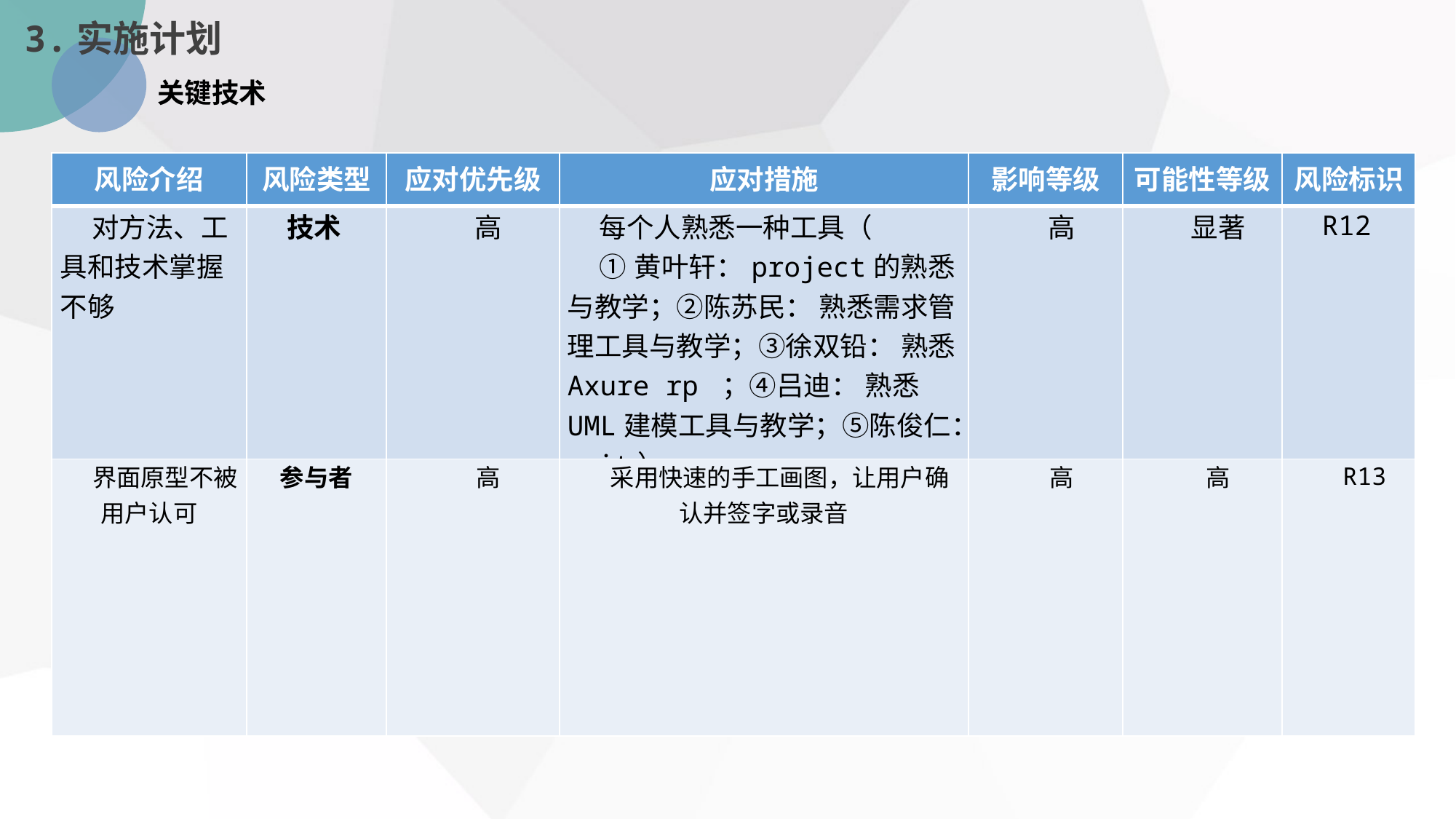

3.实施计划

关键技术
| 风险介绍 | 风险类型 | 应对优先级 | 应对措施 | 影响等级 | 可能性等级 | 风险标识 |
| --- | --- | --- | --- | --- | --- | --- |
| 对方法、工具和技术掌握不够 | 技术 | 高 | 每个人熟悉一种工具（ ①黄叶轩：project的熟悉与教学；②陈苏民： 熟悉需求管理工具与教学；③徐双铅： 熟悉Axure rp ；④吕迪： 熟悉UML建模工具与教学；⑤陈俊仁： git） | 高 | 显著 | R12 |
| 界面原型不被用户认可 | 参与者 | 高 | 采用快速的手工画图，让用户确认并签字或录音 | 高 | 高 | R13 |